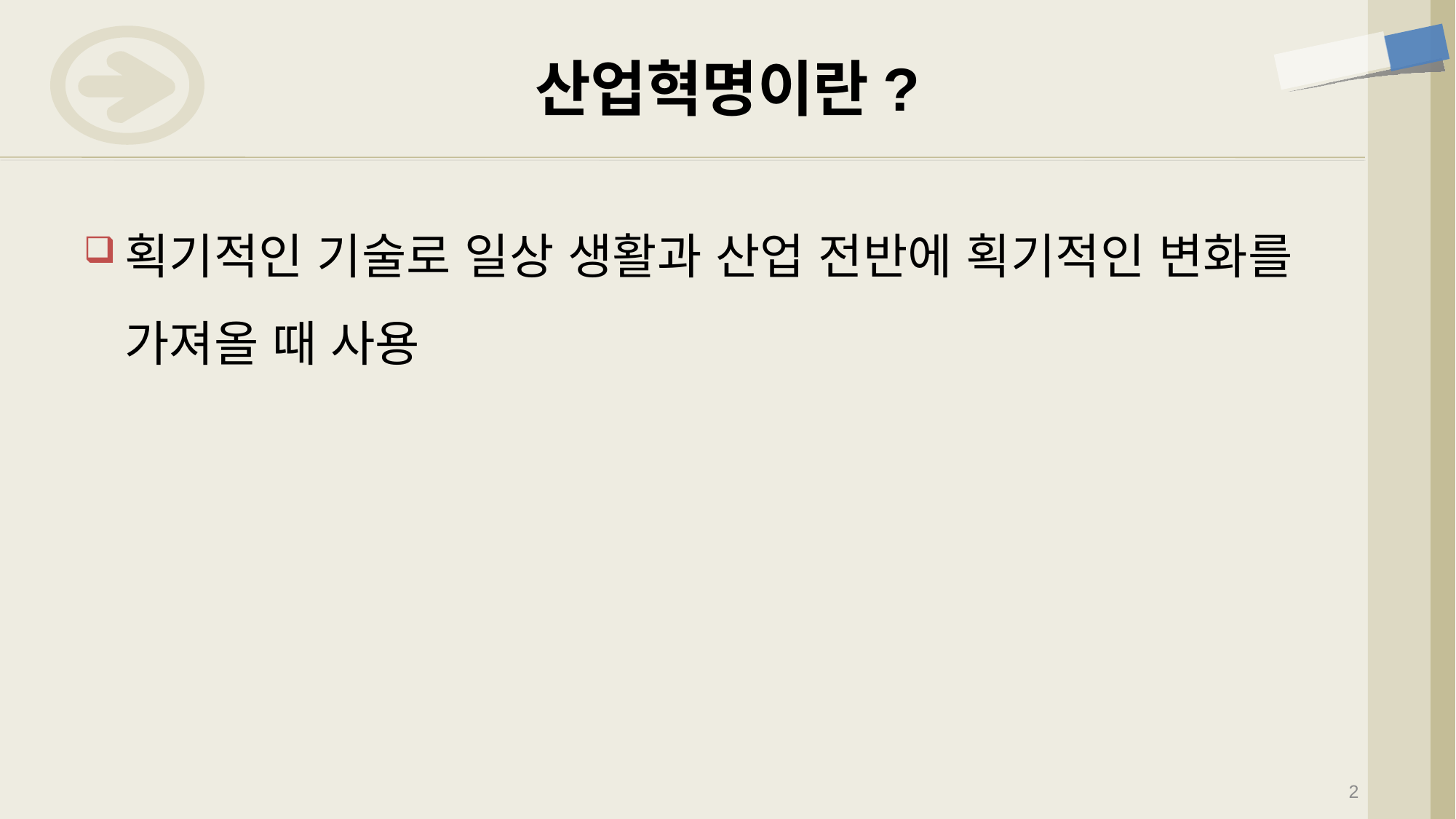

# 산업혁명이란?
획기적인 기술로 일상 생활과 산업 전반에 획기적인 변화를 가져올 때 사용
2